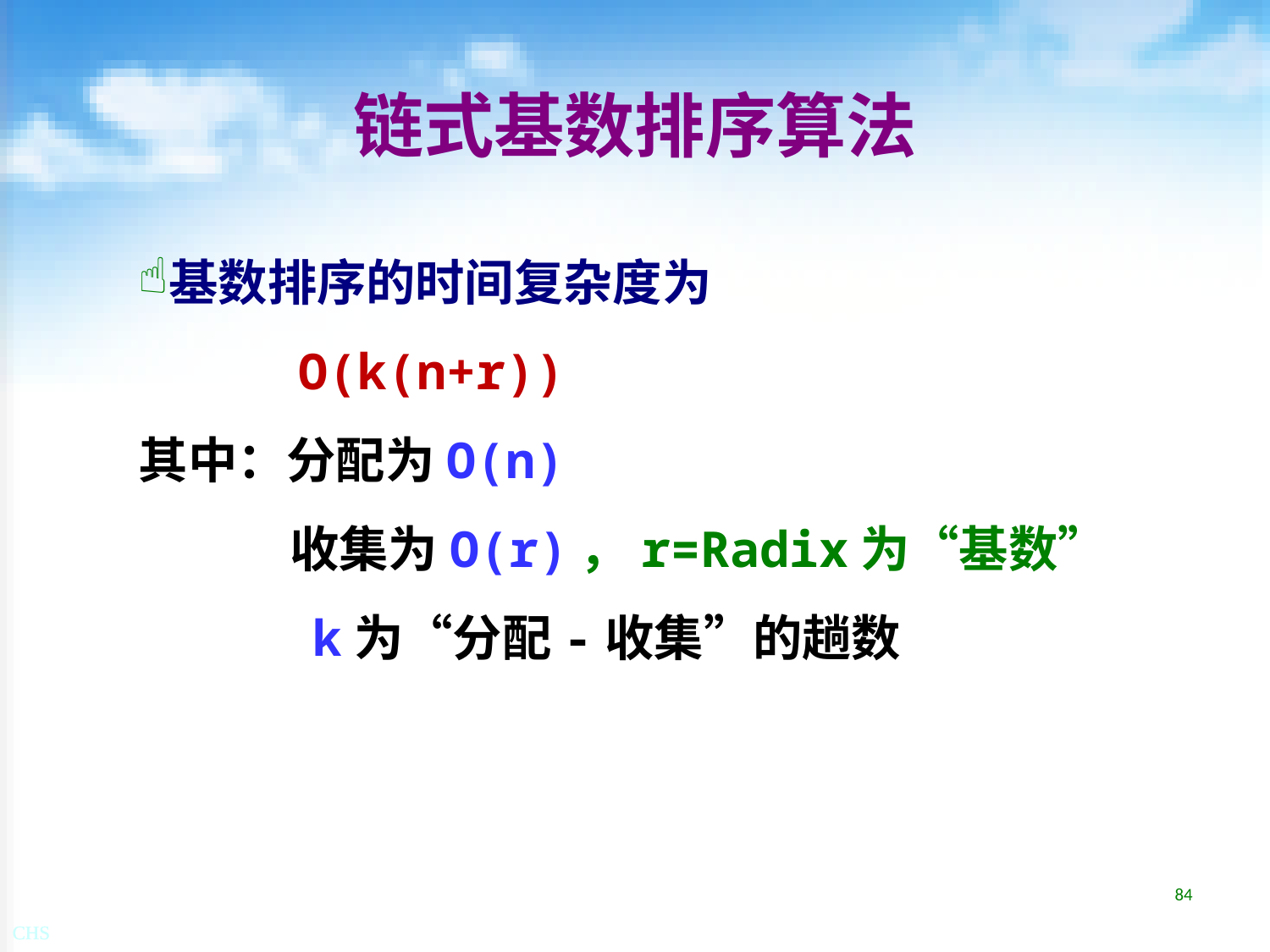

# 链式基数排序算法
基数排序的时间复杂度为
　　　O(k(n+r))
其中：分配为O(n)
      　  收集为O(r)，r=Radix为“基数”
      　   k为“分配-收集”的趟数
84